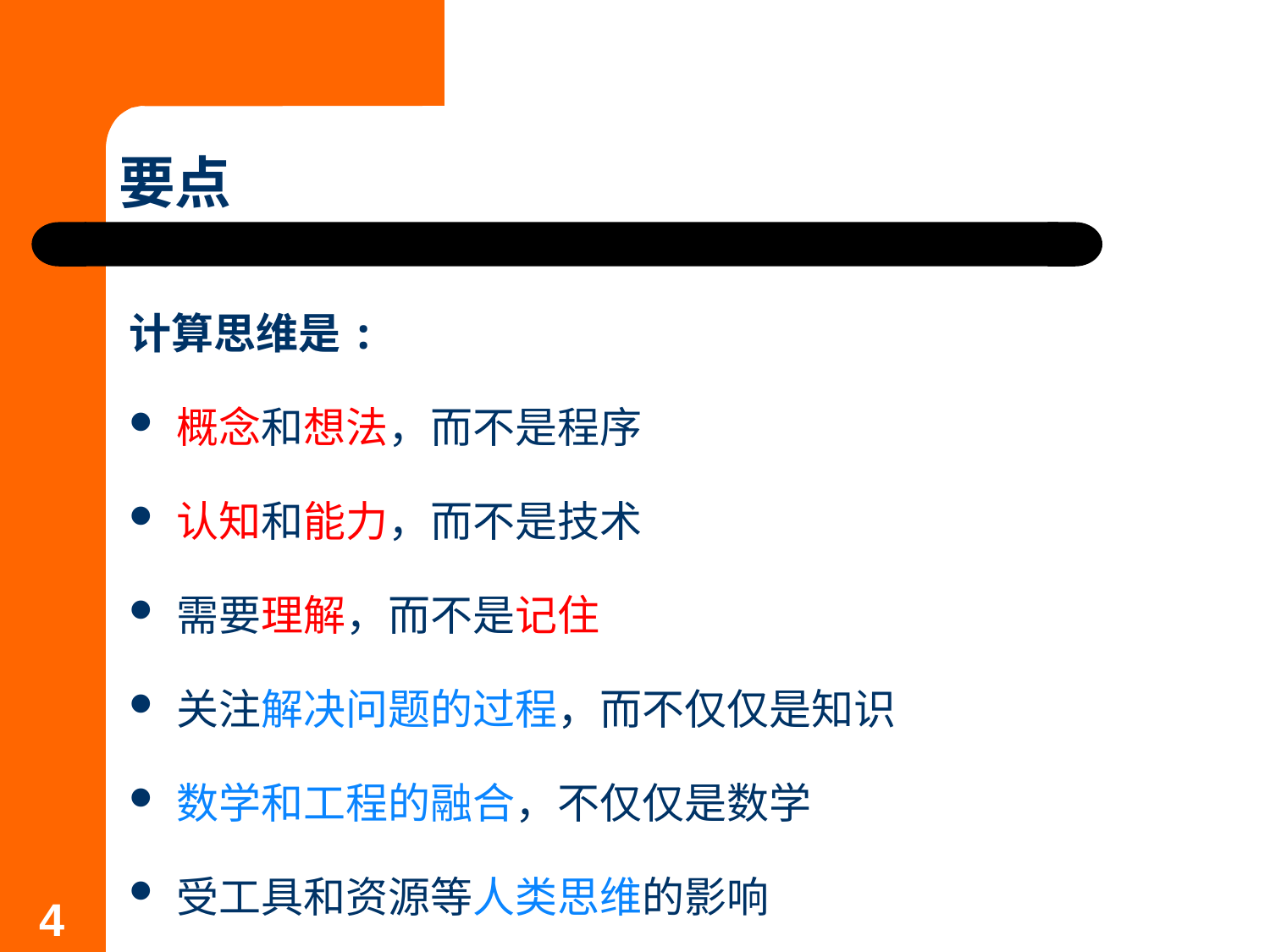

# 要点
计算思维是:
概念和想法，而不是程序
认知和能力，而不是技术
需要理解，而不是记住
关注解决问题的过程，而不仅仅是知识
数学和工程的融合，不仅仅是数学
受工具和资源等人类思维的影响
4